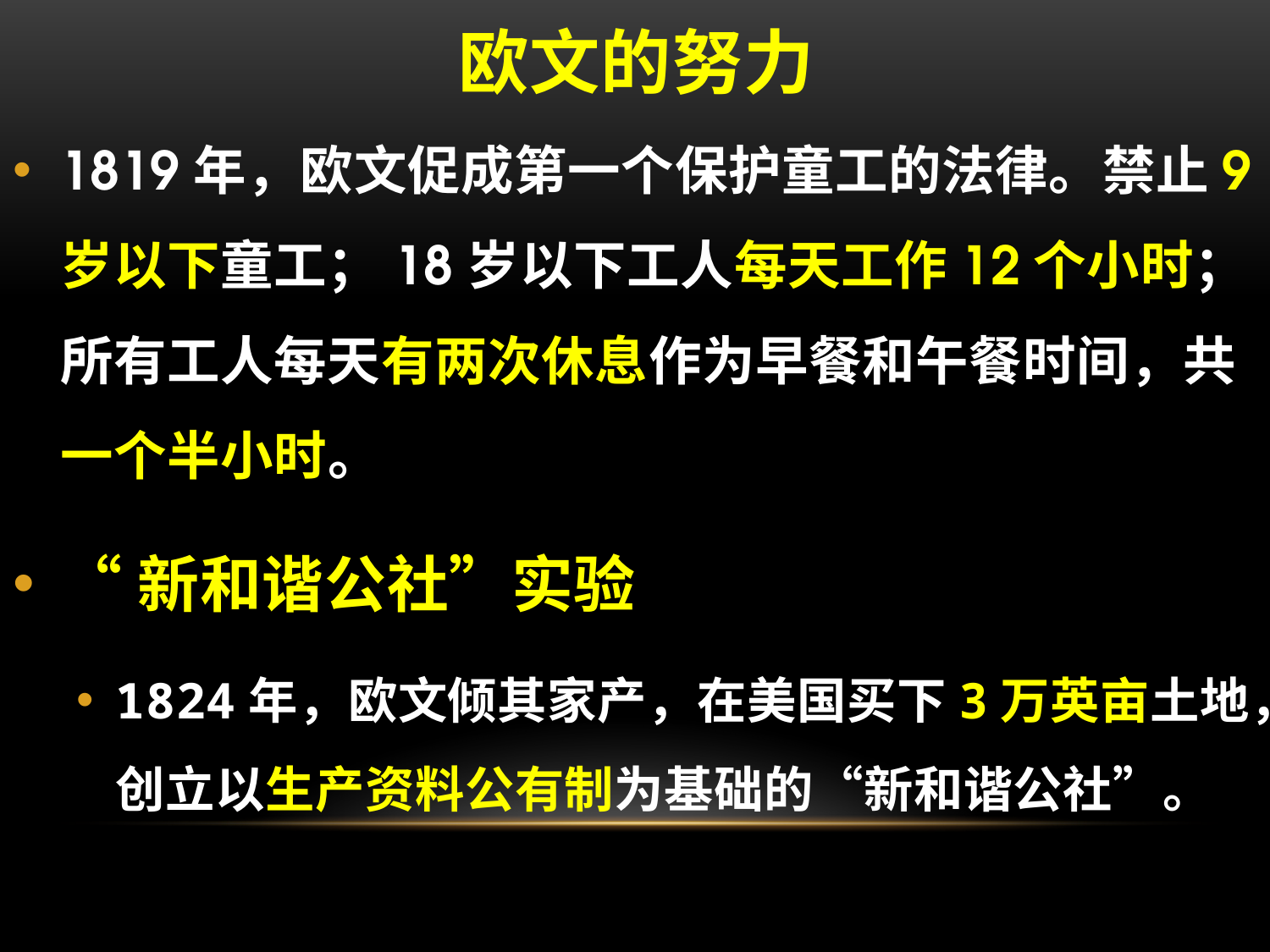

# 欧文的努力
1819年，欧文促成第一个保护童工的法律。禁止9岁以下童工；18岁以下工人每天工作12个小时；所有工人每天有两次休息作为早餐和午餐时间，共一个半小时。
“新和谐公社”实验
1824年，欧文倾其家产，在美国买下3万英亩土地，创立以生产资料公有制为基础的“新和谐公社”。